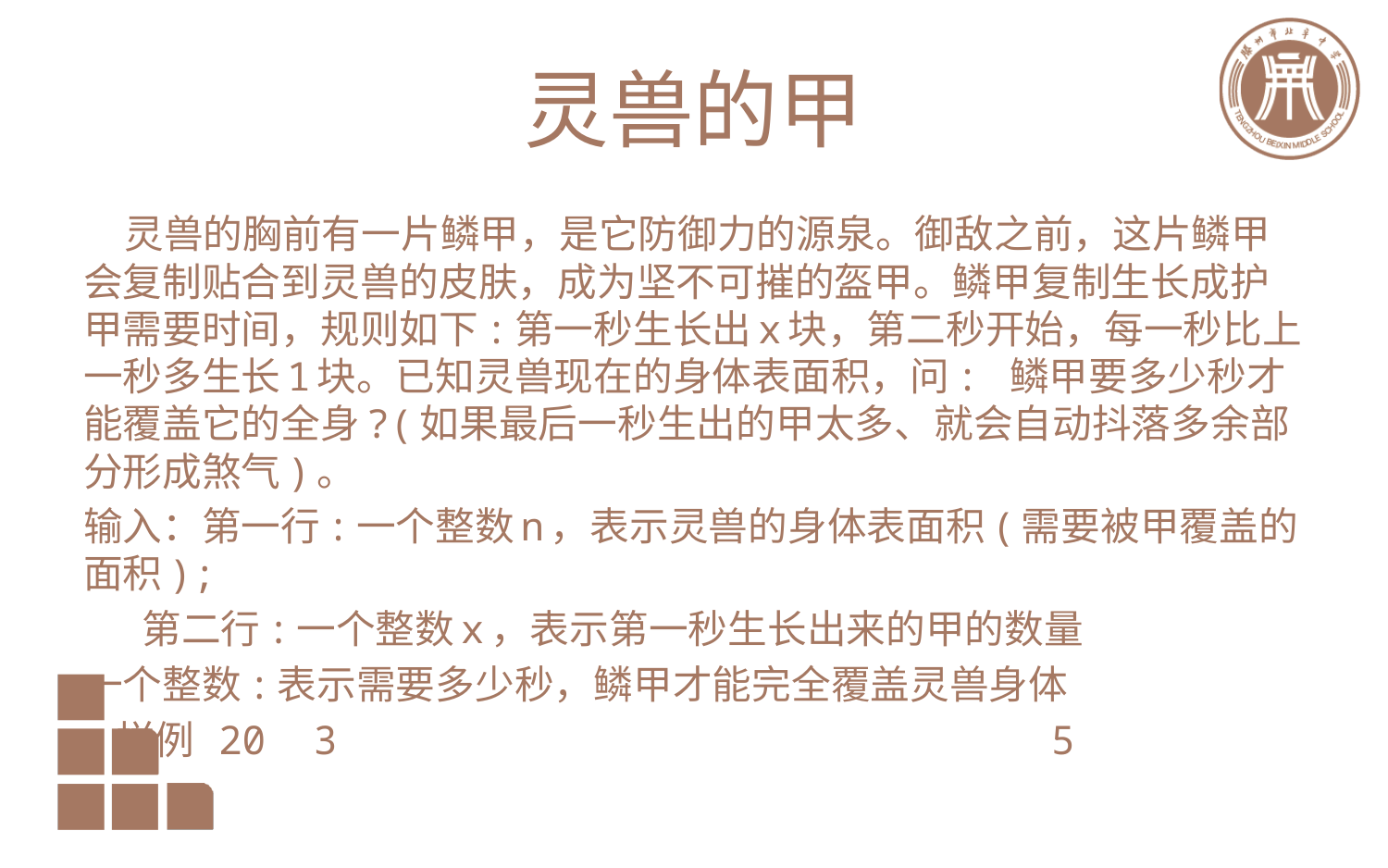

# 灵兽的甲
    灵兽的胸前有一片鳞甲，是它防御力的源泉。御敌之前，这片鳞甲会复制贴合到灵兽的皮肤，成为坚不可摧的盔甲。鳞甲复制生长成护甲需要时间，规则如下:第一秒生长出x块，第二秒开始，每一秒比上一秒多生长1块。已知灵兽现在的身体表面积，问: 鳞甲要多少秒才能覆盖它的全身?(如果最后一秒生出的甲太多、就会自动抖落多余部分形成煞气)。
输入：第一行:一个整数n，表示灵兽的身体表面积(需要被甲覆盖的面积);
      第二行:一个整数x，表示第一秒生长出来的甲的数量
一个整数:表示需要多少秒，鳞甲才能完全覆盖灵兽身体
   样例  20  3                              5